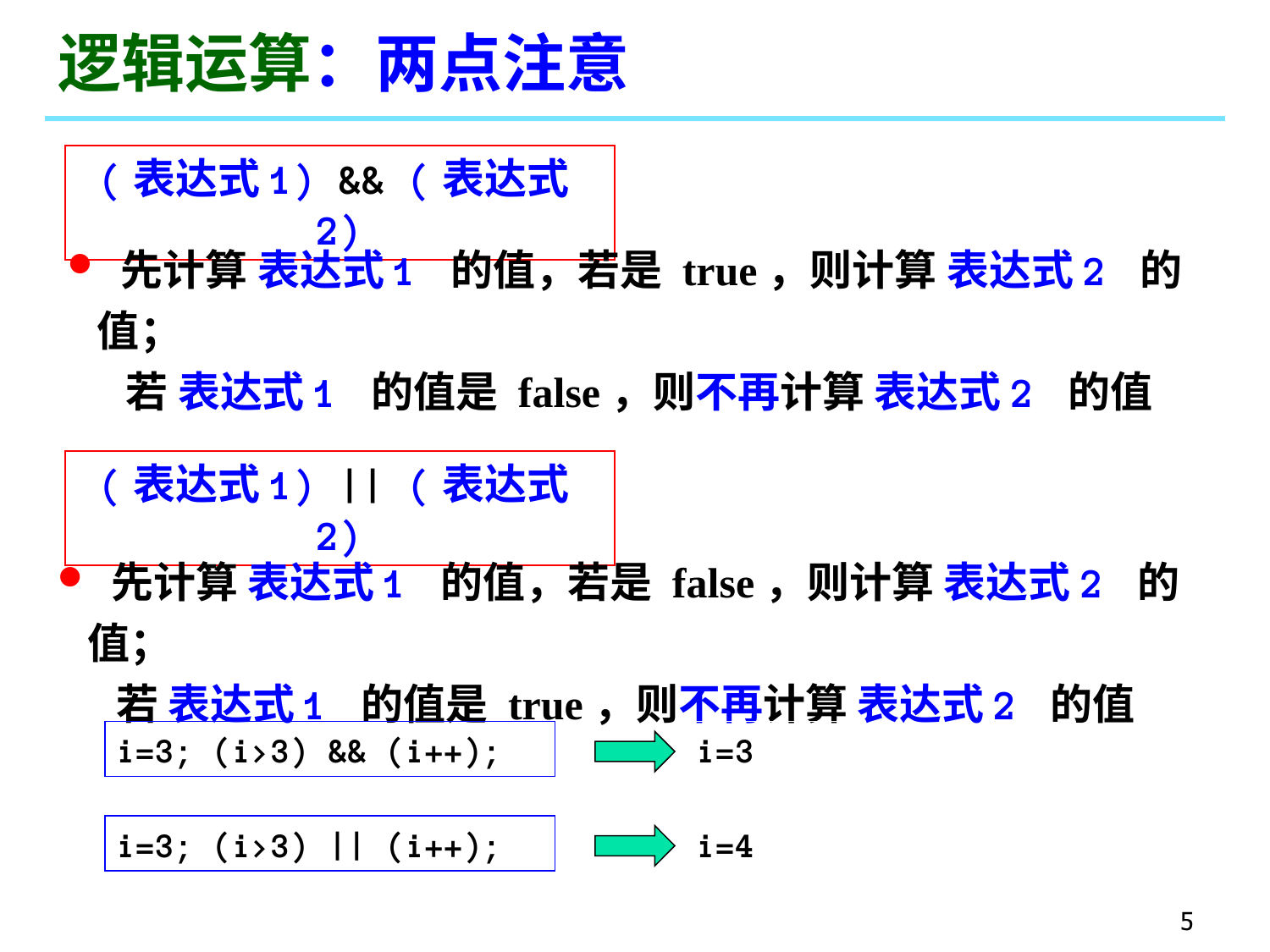

# 逻辑运算：两点注意
(表达式1) && (表达式2)
 先计算 表达式1 的值，若是 true，则计算 表达式2 的值；
   若 表达式1 的值是 false，则不再计算 表达式2 的值
(表达式1) || (表达式2)
 先计算 表达式1 的值，若是 false，则计算 表达式2 的值；
   若 表达式1 的值是 true，则不再计算 表达式2 的值
i=3; (i>3) && (i++);
i=3

i=3; (i>3) || (i++);
i=4

5